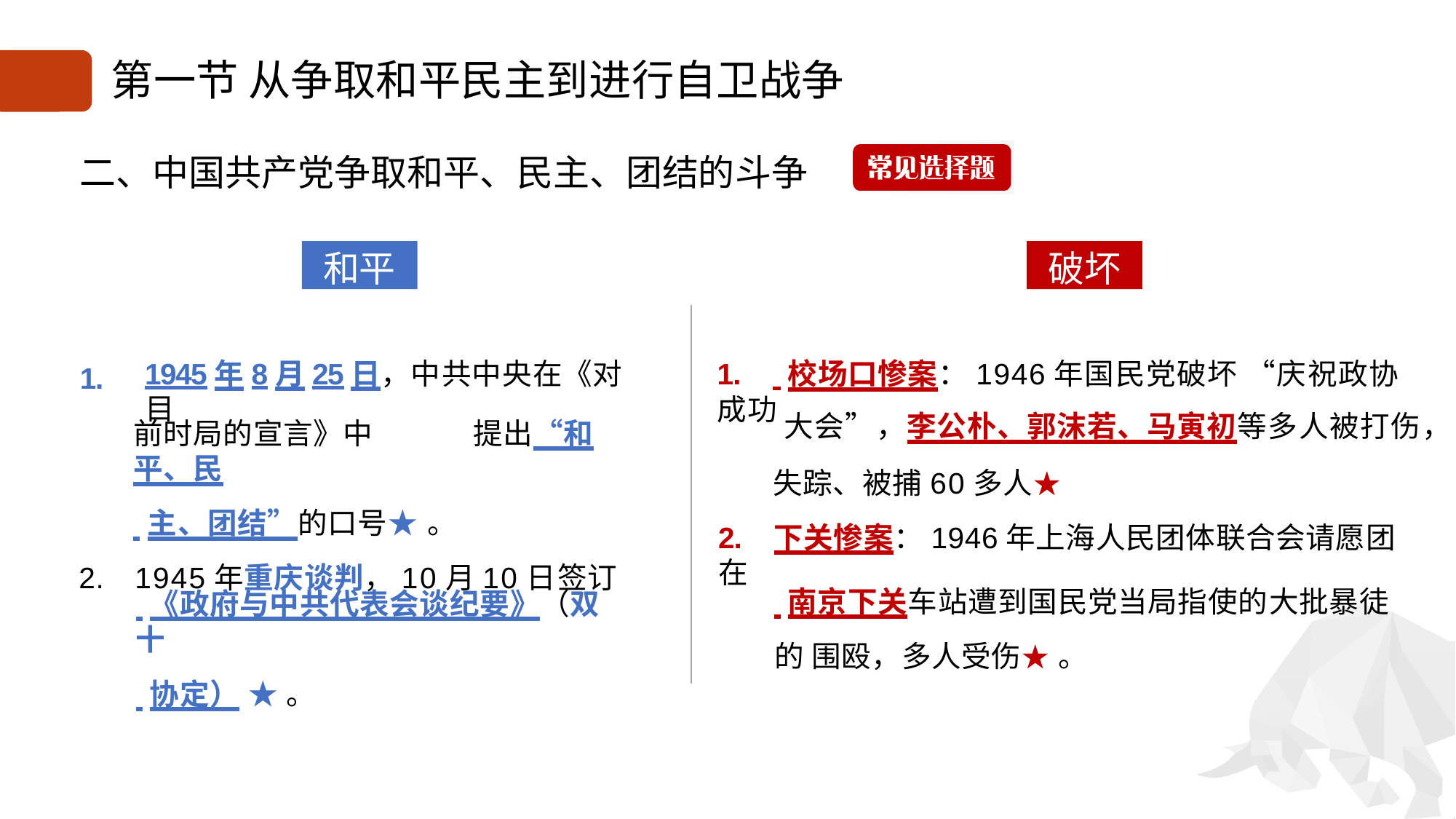

# 第一节 从争取和平民主到进行自卫战争

二、中国共产党争取和平、民主、团结的斗争
和平
破坏

1945年8月25日，中共中央在《对目
1.	 校场口惨案：1946年国民党破坏 “庆祝政协成功
1.
前时局的宣言》中	提出“和平、民
 主、团结”的口号★ 。
2.	1945年重庆谈判，10月10日签订
 大会”，李公朴、郭沫若、马寅初等多人被打伤，
失踪、被捕60多人★
2.	下关惨案：1946年上海人民团体联合会请愿团在
 南京下关车站遭到国民党当局指使的大批暴徒的 围殴，多人受伤★ 。
 《政府与中共代表会谈纪要》（双十
 协定） ★ 。